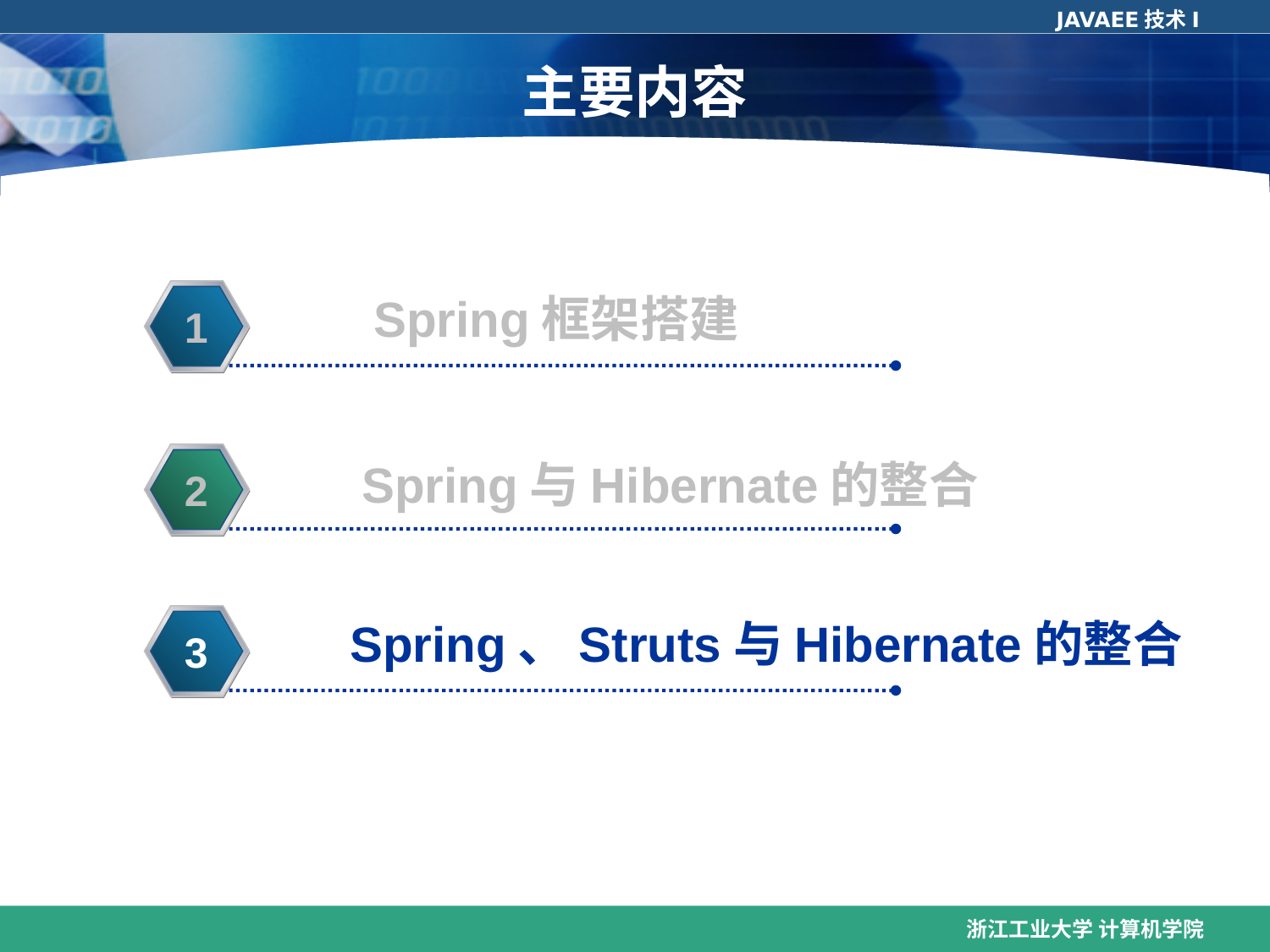

主要内容

Spring框架搭建
1

Spring与Hibernate的整合
2

Spring、Struts与Hibernate的整合
3